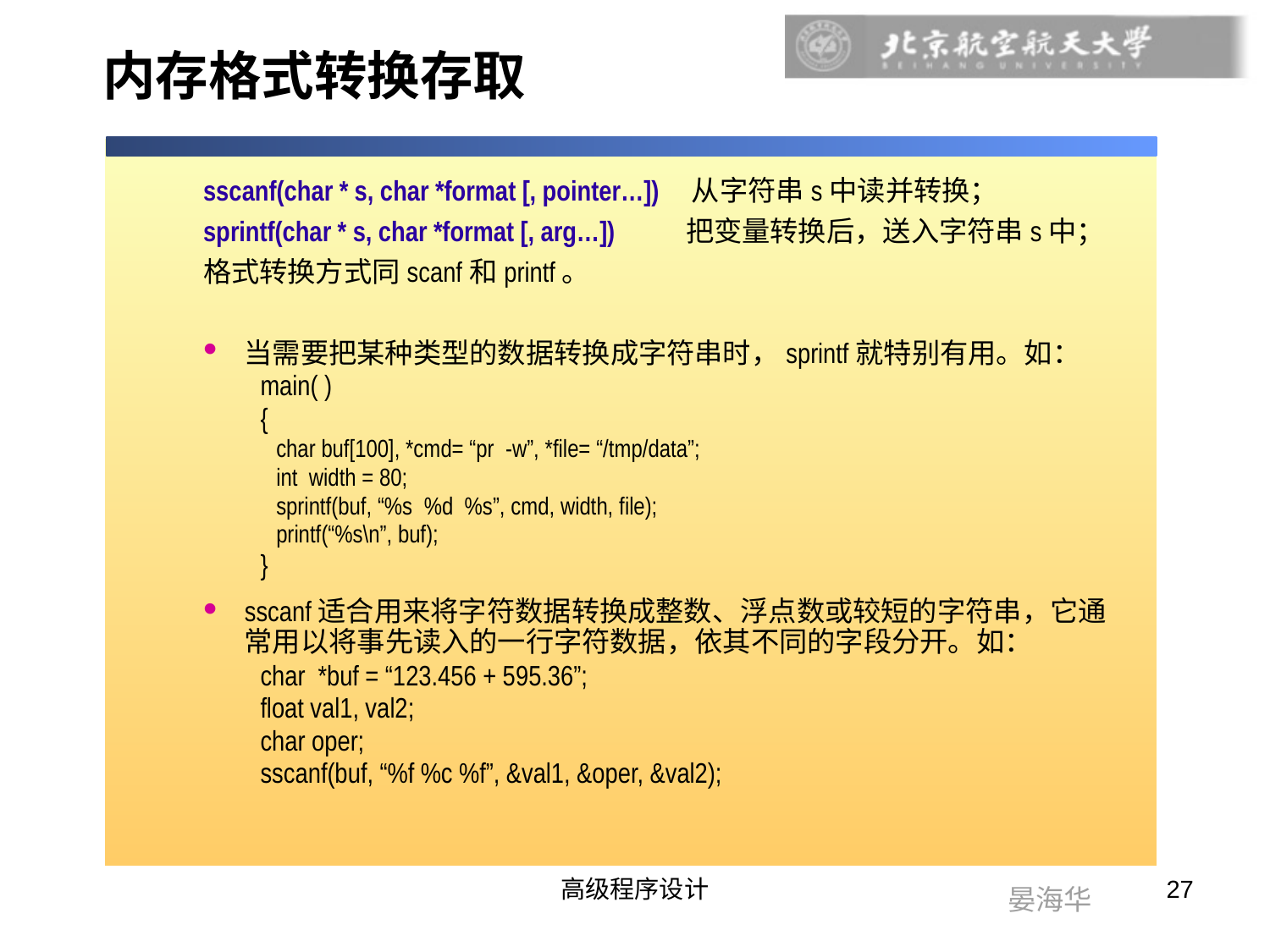

# 内存格式转换存取
sscanf(char * s, char *format [, pointer…])    从字符串s中读并转换；
sprintf(char * s, char *format [, arg…])          把变量转换后，送入字符串s中；
格式转换方式同scanf和printf。

当需要把某种类型的数据转换成字符串时，sprintf就特别有用。如：
main( )
{
char buf[100], *cmd= “pr  -w”, *file= “/tmp/data”;
int  width = 80;
sprintf(buf, “%s  %d  %s”, cmd, width, file);
printf(“%s\n”, buf);
}
sscanf适合用来将字符数据转换成整数、浮点数或较短的字符串，它通常用以将事先读入的一行字符数据，依其不同的字段分开。如：
char  *buf = “123.456 + 595.36”;
float val1, val2;
char oper;
sscanf(buf, “%f %c %f”, &val1, &oper, &val2);
高级程序设计
27